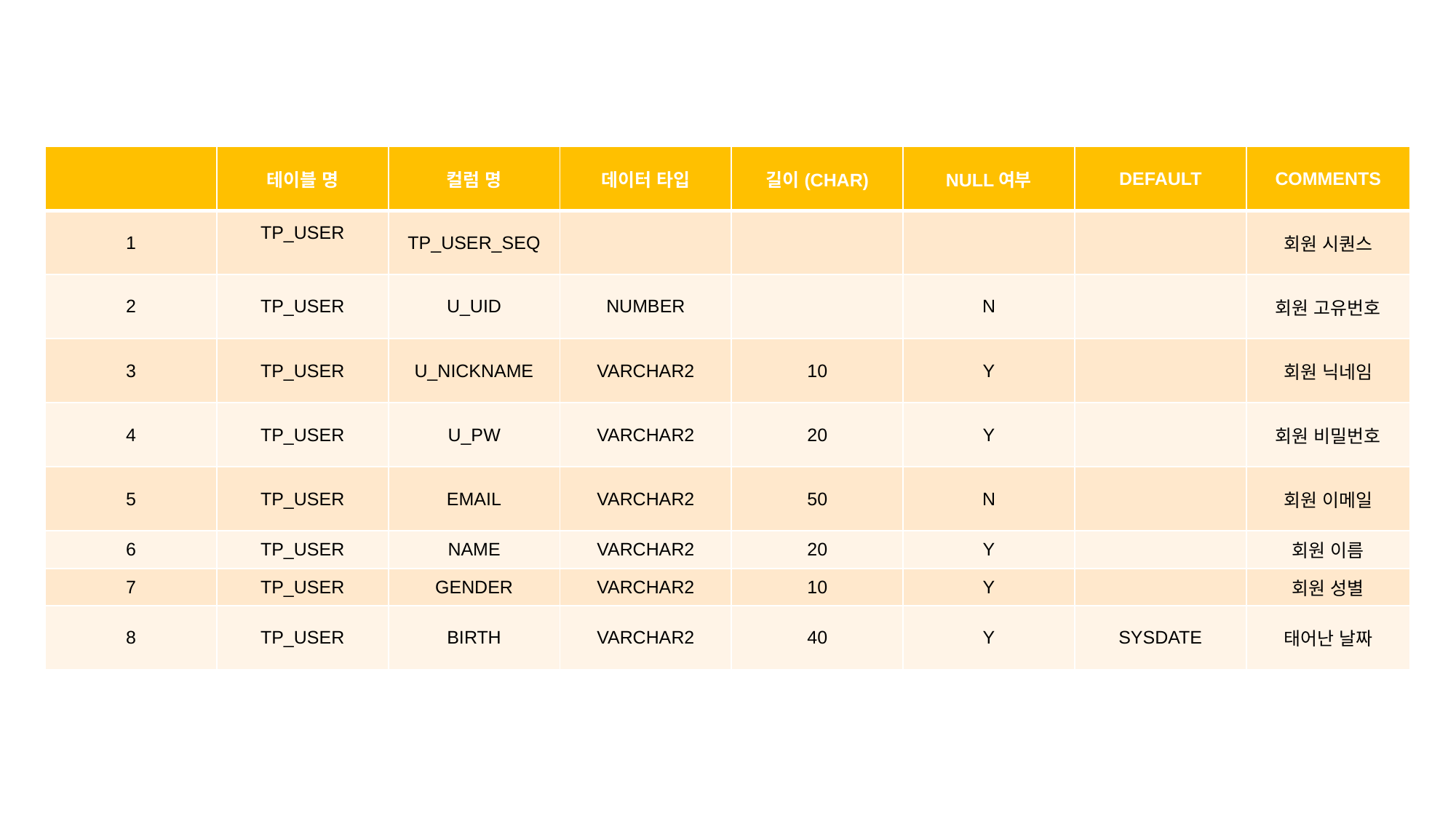

USER TABLE
|  | 테이블 명 | 컬럼 명 | 데이터 타입 | 길이(CHAR) | NULL여부 | DEFAULT | COMMENTS |
| --- | --- | --- | --- | --- | --- | --- | --- |
| 1 | TP\_USER | TP\_USER\_SEQ |  |  |  |  | 회원 시퀀스 |
| 2 | TP\_USER | U\_UID | NUMBER |  | N |  | 회원 고유번호 |
| 3 | TP\_USER | U\_NICKNAME | VARCHAR2 | 10 | Y |  | 회원 닉네임 |
| 4 | TP\_USER | U\_PW | VARCHAR2 | 20 | Y |  | 회원 비밀번호 |
| 5 | TP\_USER | EMAIL | VARCHAR2 | 50 | N |  | 회원 이메일 |
| 6 | TP\_USER | NAME | VARCHAR2 | 20 | Y |  | 회원 이름 |
| 7 | TP\_USER | GENDER | VARCHAR2 | 10 | Y |  | 회원 성별 |
| 8 | TP\_USER | BIRTH | VARCHAR2 | 40 | Y | SYSDATE | 태어난 날짜 |